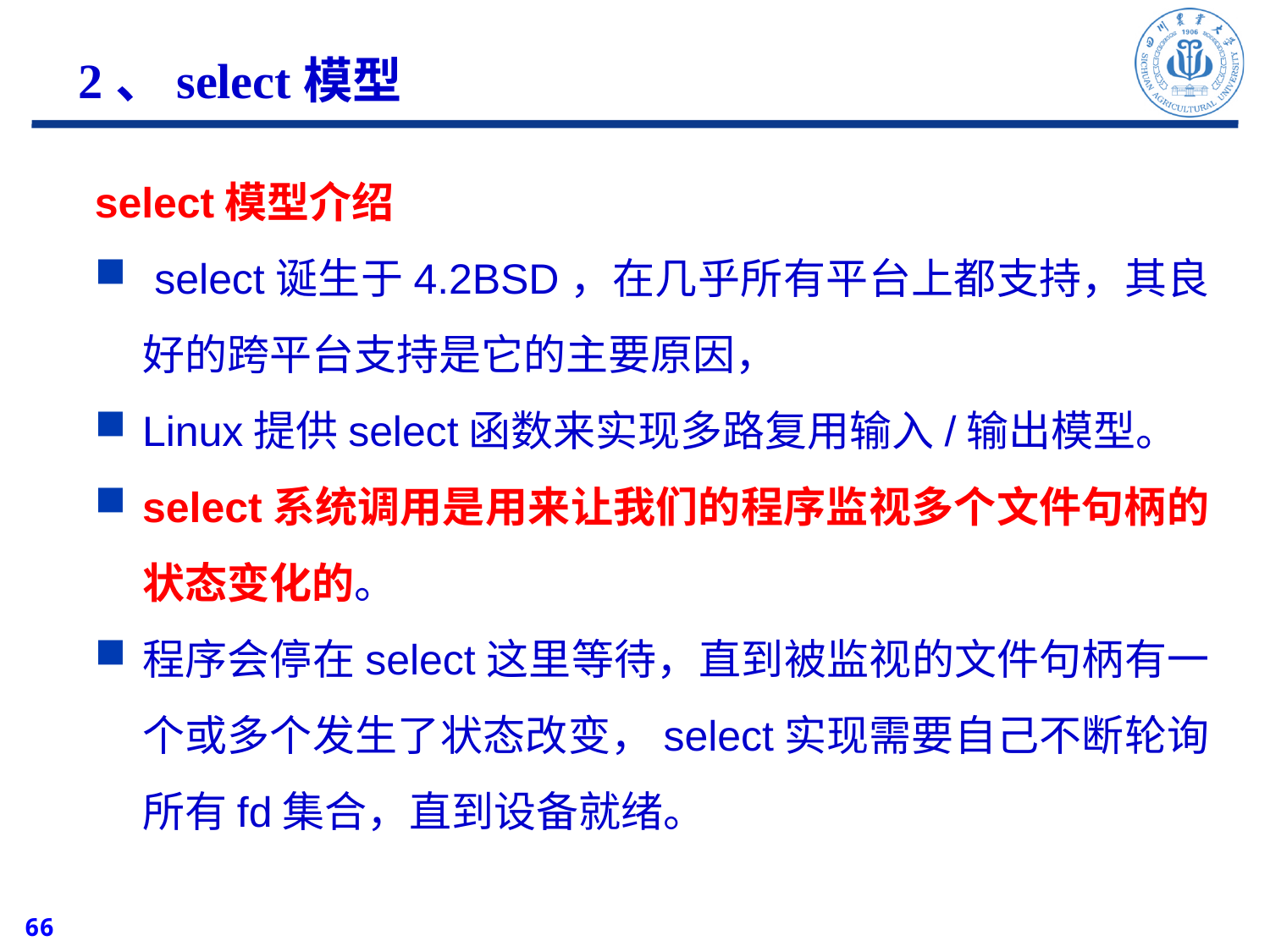

2、select模型
select模型介绍
 select诞生于4.2BSD，在几乎所有平台上都支持，其良好的跨平台支持是它的主要原因，
Linux提供select函数来实现多路复用输入/输出模型。
select系统调用是用来让我们的程序监视多个文件句柄的状态变化的。
程序会停在select这里等待，直到被监视的文件句柄有一个或多个发生了状态改变，select实现需要自己不断轮询所有fd集合，直到设备就绪。